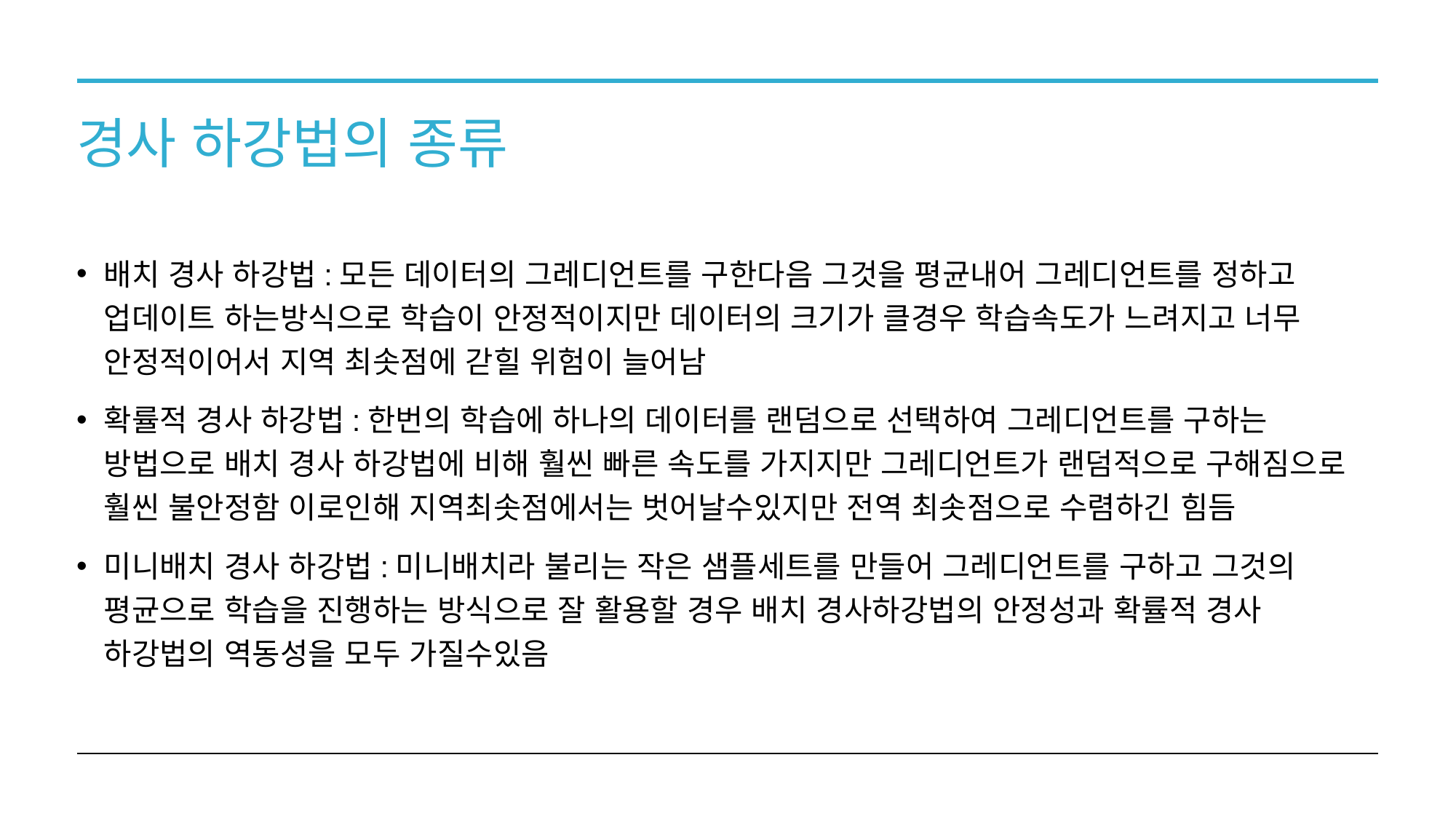

# 경사 하강법의 종류
배치 경사 하강법:모든 데이터의 그레디언트를 구한다음 그것을 평균내어 그레디언트를 정하고 업데이트 하는방식으로 학습이 안정적이지만 데이터의 크기가 클경우 학습속도가 느려지고 너무 안정적이어서 지역 최솟점에 갇힐 위험이 늘어남
확률적 경사 하강법:한번의 학습에 하나의 데이터를 랜덤으로 선택하여 그레디언트를 구하는 방법으로 배치 경사 하강법에 비해 훨씬 빠른 속도를 가지지만 그레디언트가 랜덤적으로 구해짐으로 훨씬 불안정함 이로인해 지역최솟점에서는 벗어날수있지만 전역 최솟점으로 수렴하긴 힘듬
미니배치 경사 하강법:미니배치라 불리는 작은 샘플세트를 만들어 그레디언트를 구하고 그것의  평균으로 학습을 진행하는 방식으로 잘 활용할 경우 배치 경사하강법의 안정성과 확률적 경사 하강법의 역동성을 모두 가질수있음